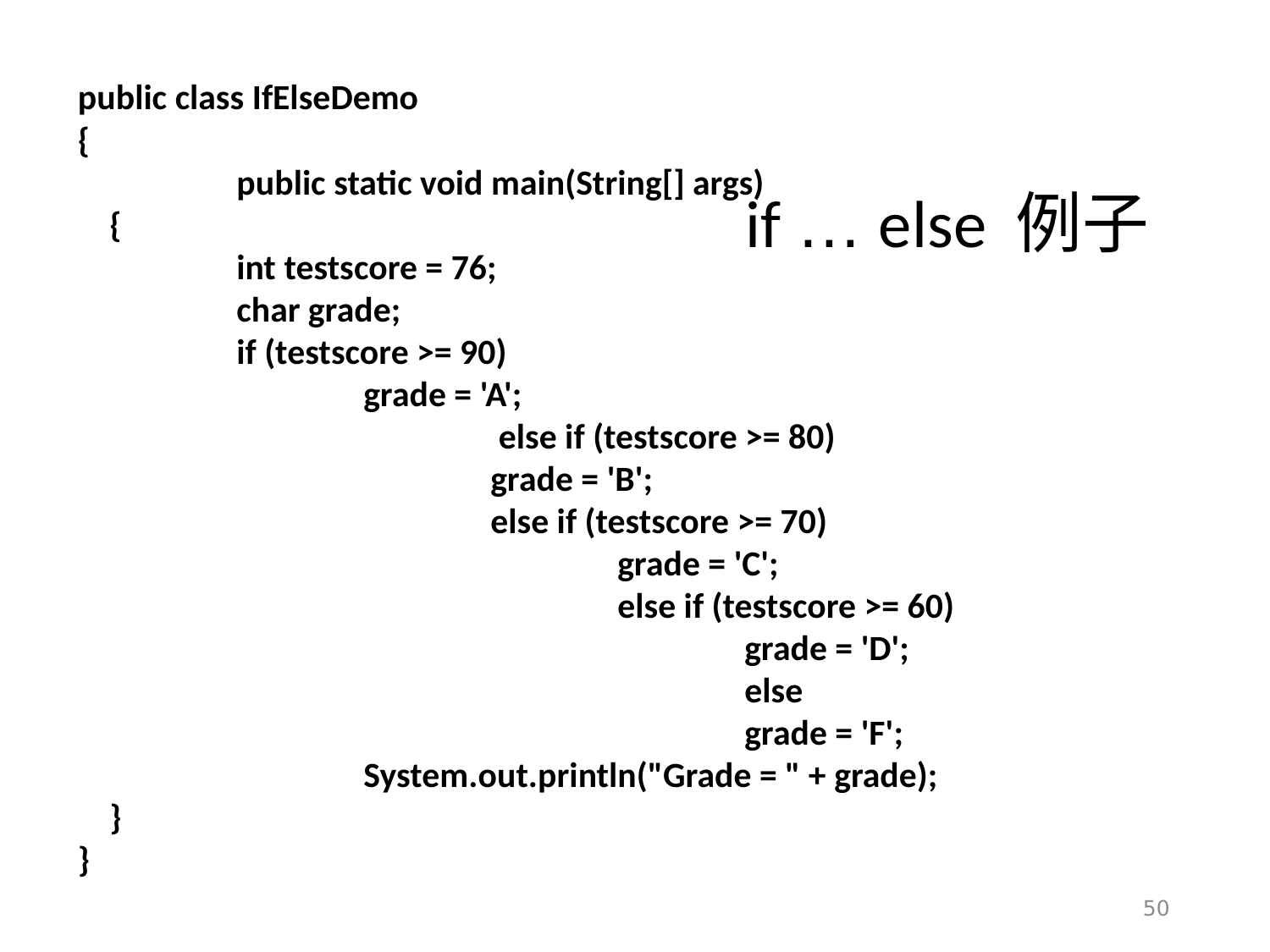

public class IfElseDemo
{
    	public static void main(String[] args)
	{
            	int testscore = 76;
            	char grade;
            	if (testscore >= 90)
			grade = 'A';
       	  		 else if (testscore >= 80)
            			grade = 'B';
				else if (testscore >= 70)
            				grade = 'C';
					else if (testscore >= 60)
            					grade = 'D';
            					else
            					grade = 'F';
        		System.out.println("Grade = " + grade);
	}
}

# if … else 例子
50